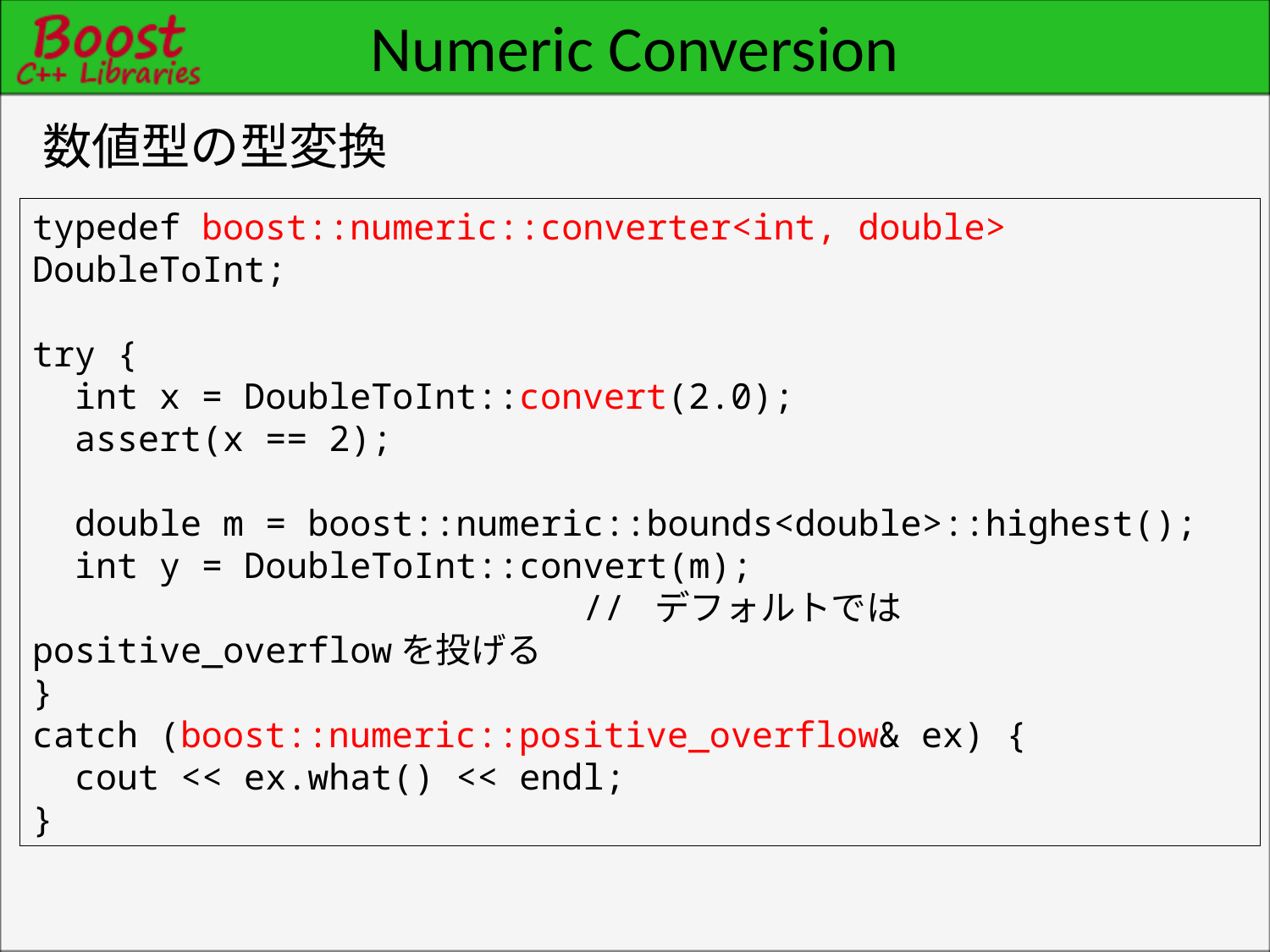

# Numeric Conversion
数値型の型変換
typedef boost::numeric::converter<int, double> DoubleToInt;

try {
  int x = DoubleToInt::convert(2.0);
  assert(x == 2);

  double m = boost::numeric::bounds<double>::highest();
  int y = DoubleToInt::convert(m);
                          // デフォルトではpositive_overflowを投げる
}
catch (boost::numeric::positive_overflow& ex) {
  cout << ex.what() << endl;
}